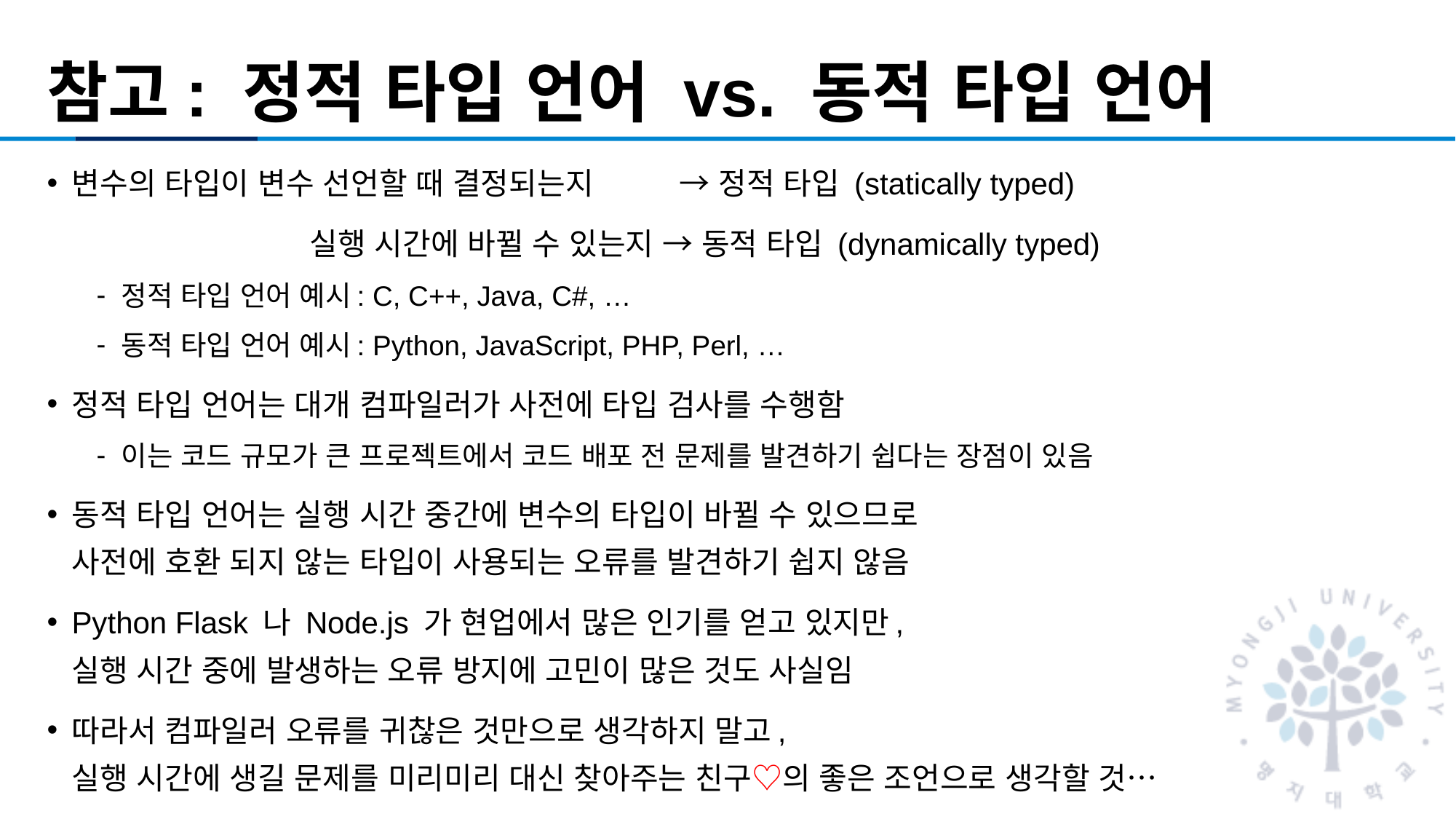

# 참고: 정적 타입 언어 vs. 동적 타입 언어
변수의 타입이 변수 선언할 때 결정되는지          → 정적 타입 (statically typed)
                              실행 시간에 바뀔 수 있는지 → 동적 타입 (dynamically typed)
정적 타입 언어 예시: C, C++, Java, C#, …
동적 타입 언어 예시: Python, JavaScript, PHP, Perl, …
정적 타입 언어는 대개 컴파일러가 사전에 타입 검사를 수행함
이는 코드 규모가 큰 프로젝트에서 코드 배포 전 문제를 발견하기 쉽다는 장점이 있음
동적 타입 언어는 실행 시간 중간에 변수의 타입이 바뀔 수 있으므로
사전에 호환 되지 않는 타입이 사용되는 오류를 발견하기 쉽지 않음
Python Flask 나 Node.js 가 현업에서 많은 인기를 얻고 있지만,
실행 시간 중에 발생하는 오류 방지에 고민이 많은 것도 사실임
따라서 컴파일러 오류를 귀찮은 것만으로 생각하지 말고,
실행 시간에 생길 문제를 미리미리 대신 찾아주는 친구♡의 좋은 조언으로 생각할 것…